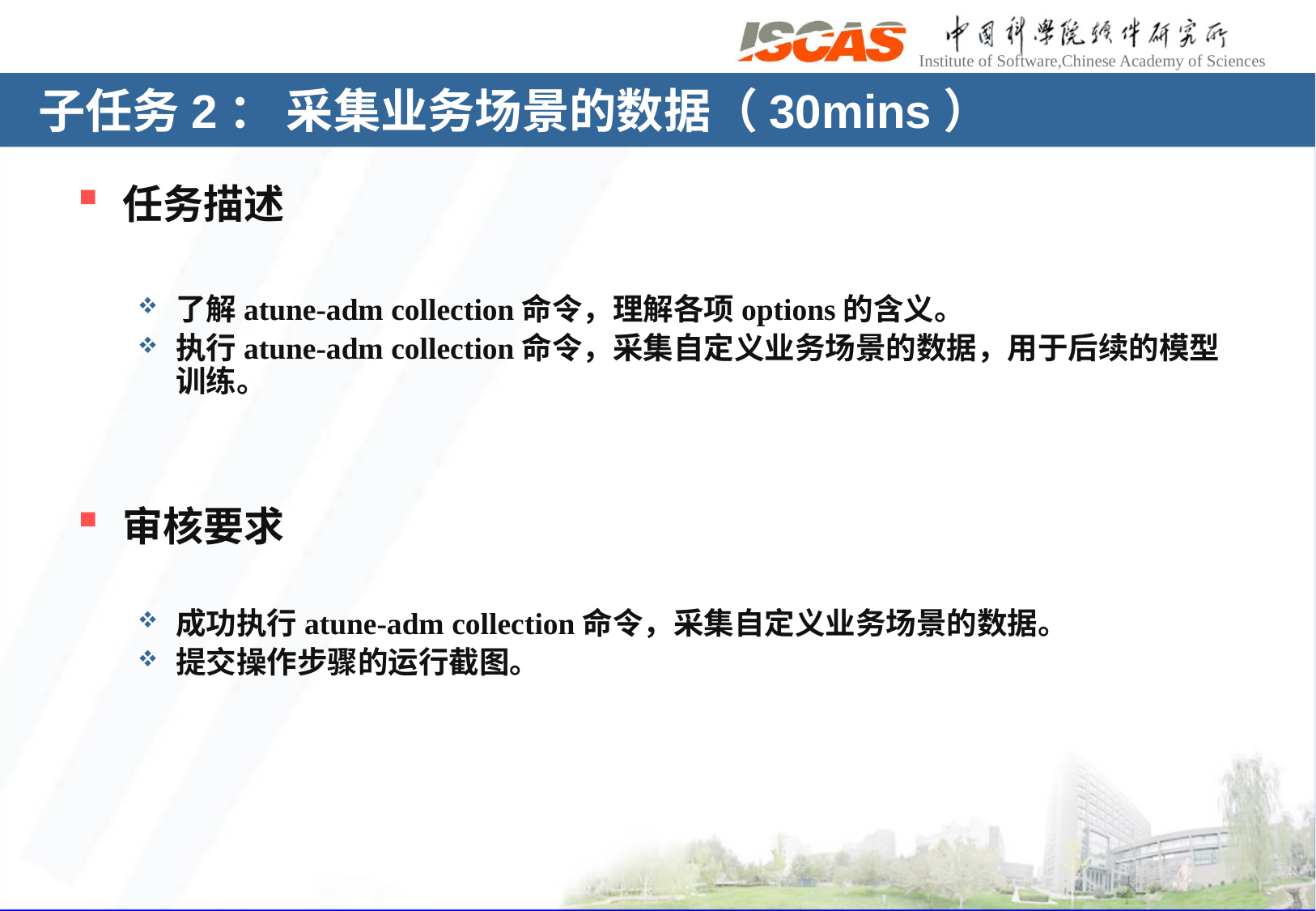

# 子任务2： 采集业务场景的数据（30mins）
任务描述

了解atune-adm collection命令，理解各项options的含义。
执行atune-adm collection命令，采集自定义业务场景的数据，用于后续的模型训练。

审核要求

成功执行atune-adm collection命令，采集自定义业务场景的数据。
提交操作步骤的运行截图。